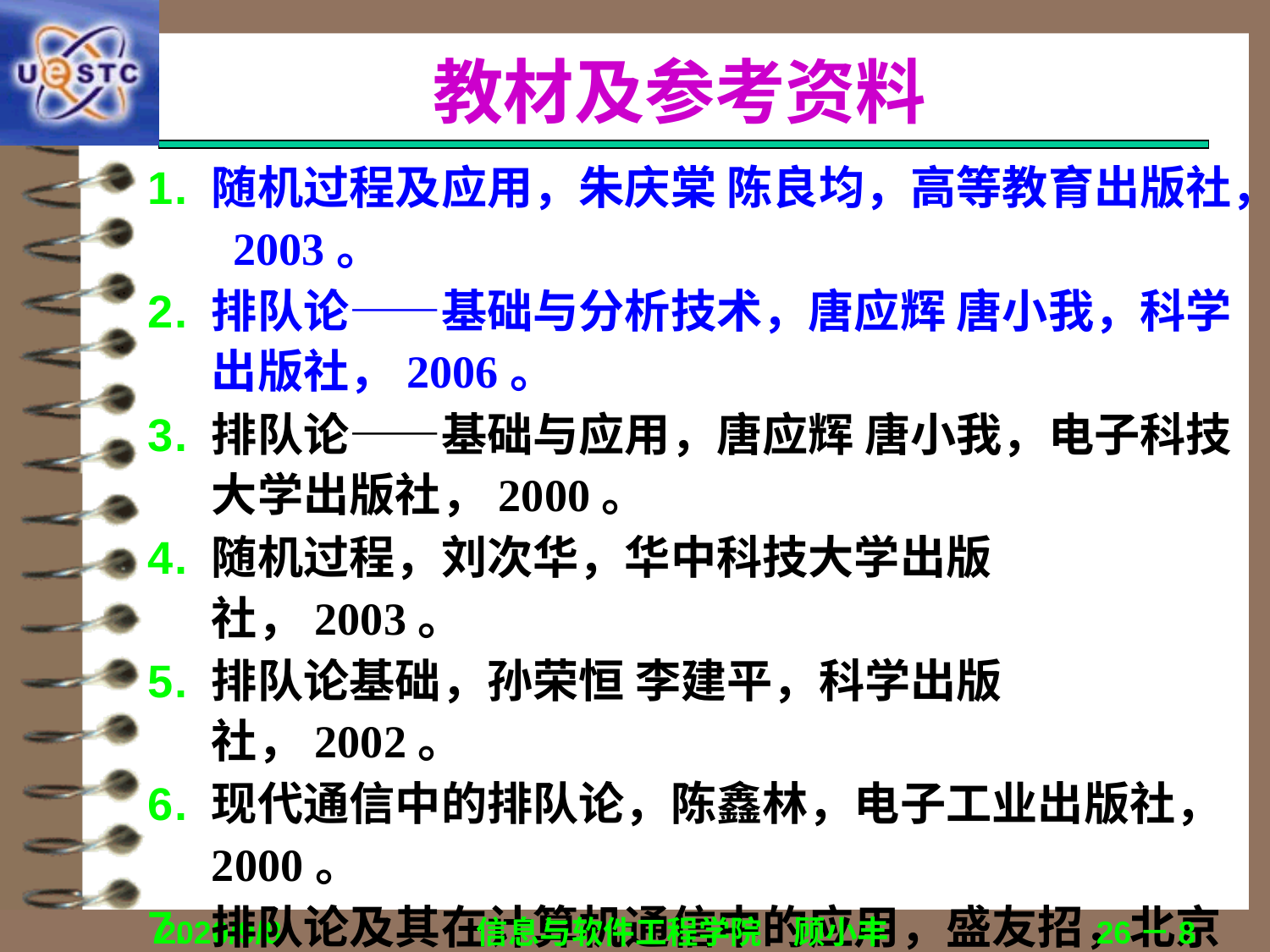

# 教材及参考资料
随机过程及应用，朱庆棠 陈良均，高等教育出版社， 2003。
排队论——基础与分析技术，唐应辉 唐小我，科学出版社，2006。
排队论——基础与应用，唐应辉 唐小我，电子科技大学出版社，2000。
随机过程，刘次华，华中科技大学出版社，2003。
排队论基础，孙荣恒 李建平，科学出版社，2002。
现代通信中的排队论，陈鑫林，电子工业出版社，2000。
排队论及其在计算机通信中的应用，盛友招，北京邮电大学出版社，2000。
2020/9/8
信息与软件工程学院　顾小丰
26－8